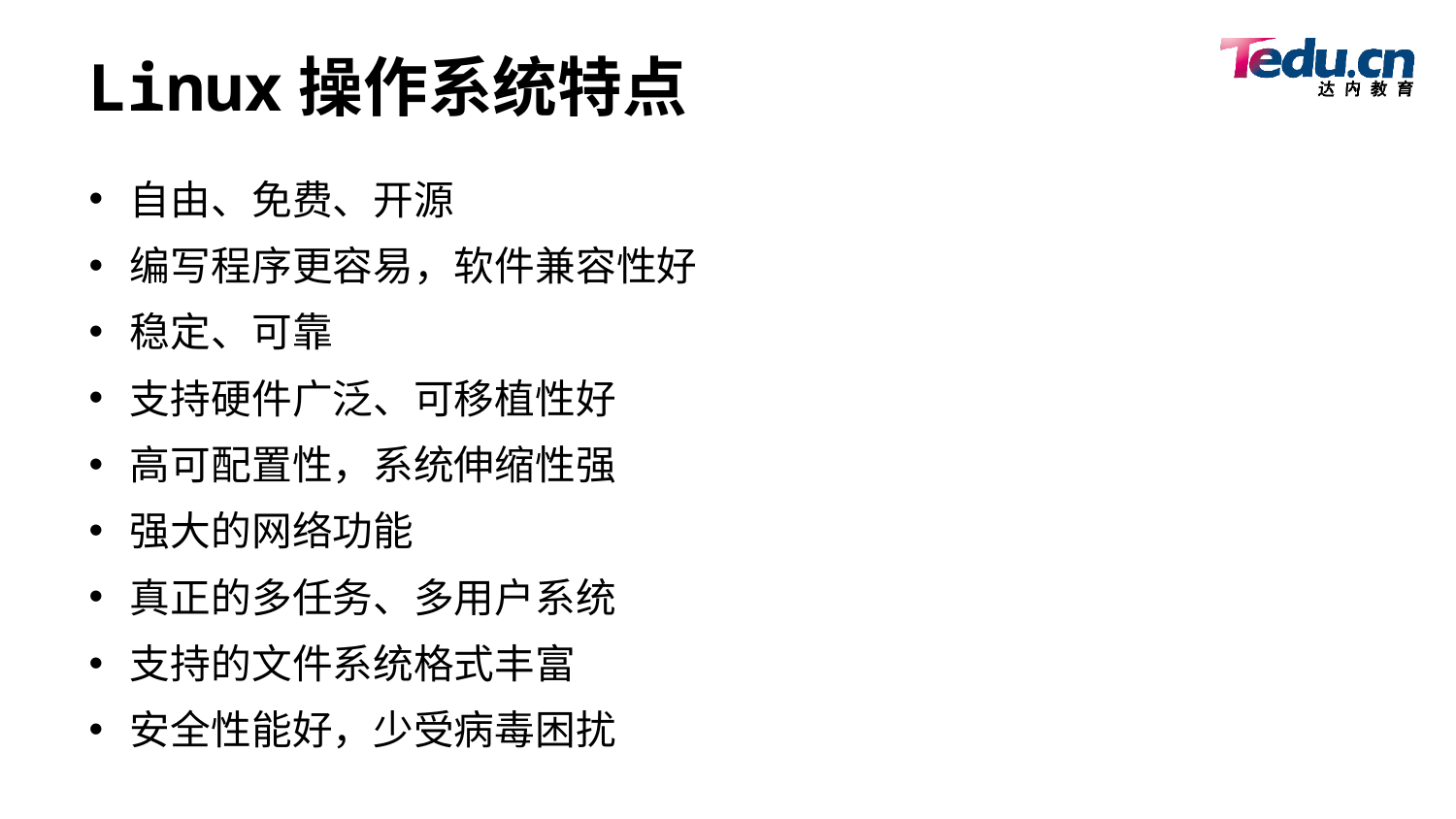

# Linux操作系统特点
自由、免费、开源
编写程序更容易，软件兼容性好
稳定、可靠
支持硬件广泛、可移植性好
高可配置性，系统伸缩性强
强大的网络功能
真正的多任务、多用户系统
支持的文件系统格式丰富
安全性能好，少受病毒困扰